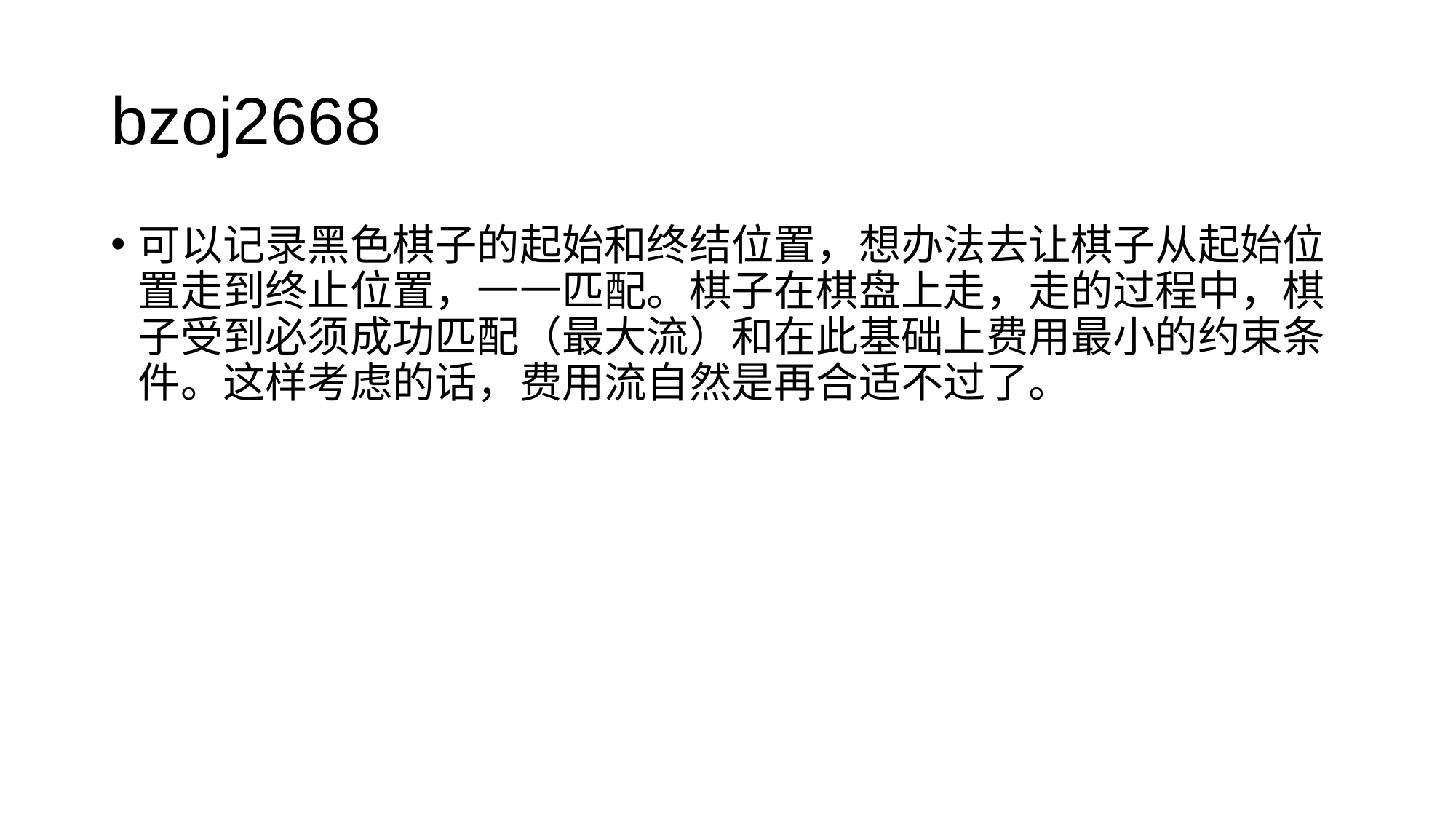

# bzoj2668
可以记录黑色棋子的起始和终结位置，想办法去让棋子从起始位置走到终止位置，一一匹配。棋子在棋盘上走，走的过程中，棋子受到必须成功匹配（最大流）和在此基础上费用最小的约束条件。这样考虑的话，费用流自然是再合适不过了。